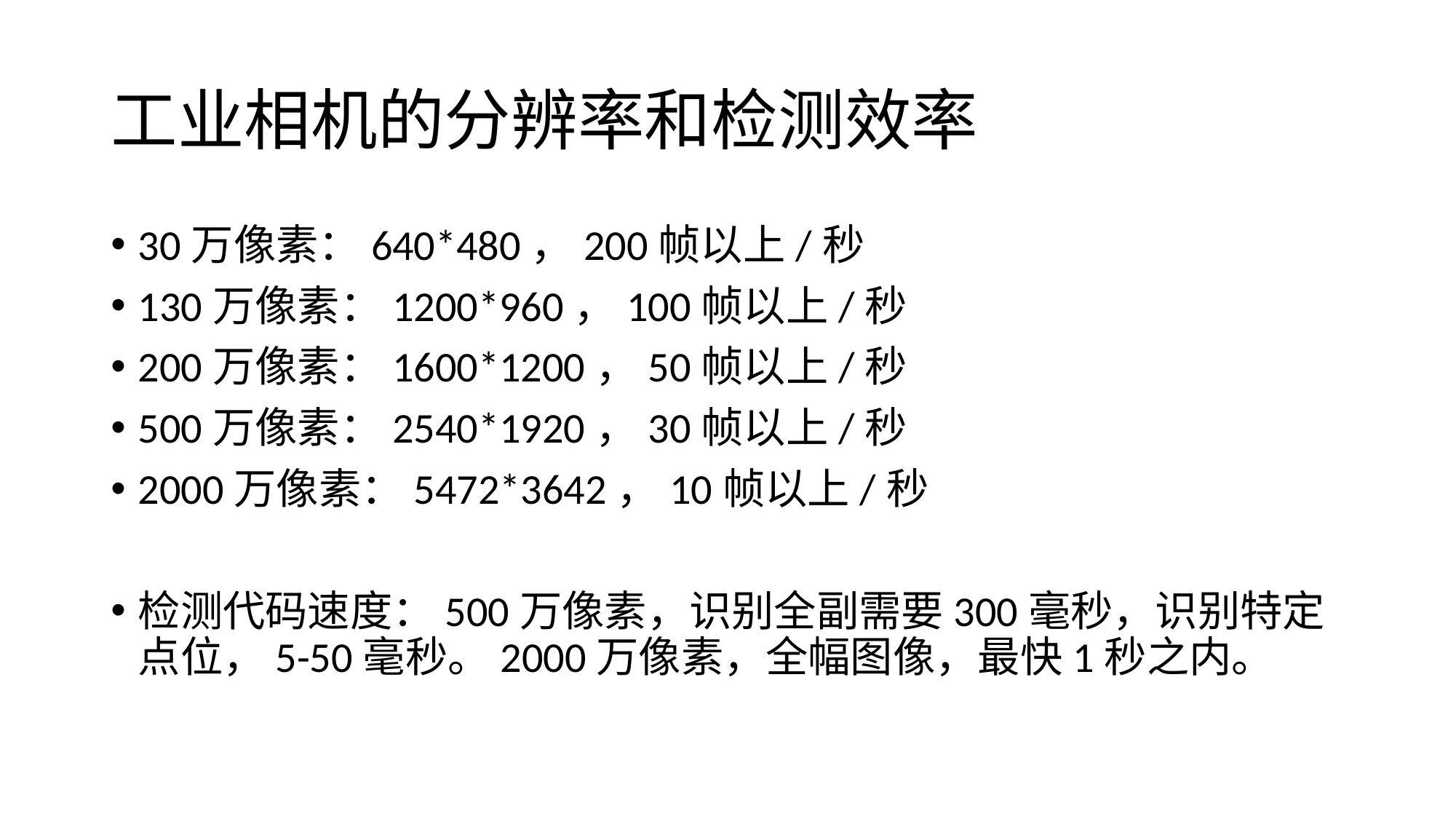

# 工业相机的分辨率和检测效率
30万像素：640*480，200帧以上/秒
130万像素：1200*960，100帧以上/秒
200万像素：1600*1200，50帧以上/秒
500万像素：2540*1920，30帧以上/秒
2000万像素：5472*3642，10帧以上/秒

检测代码速度：500万像素，识别全副需要300毫秒，识别特定点位，5-50毫秒。2000万像素，全幅图像，最快1秒之内。